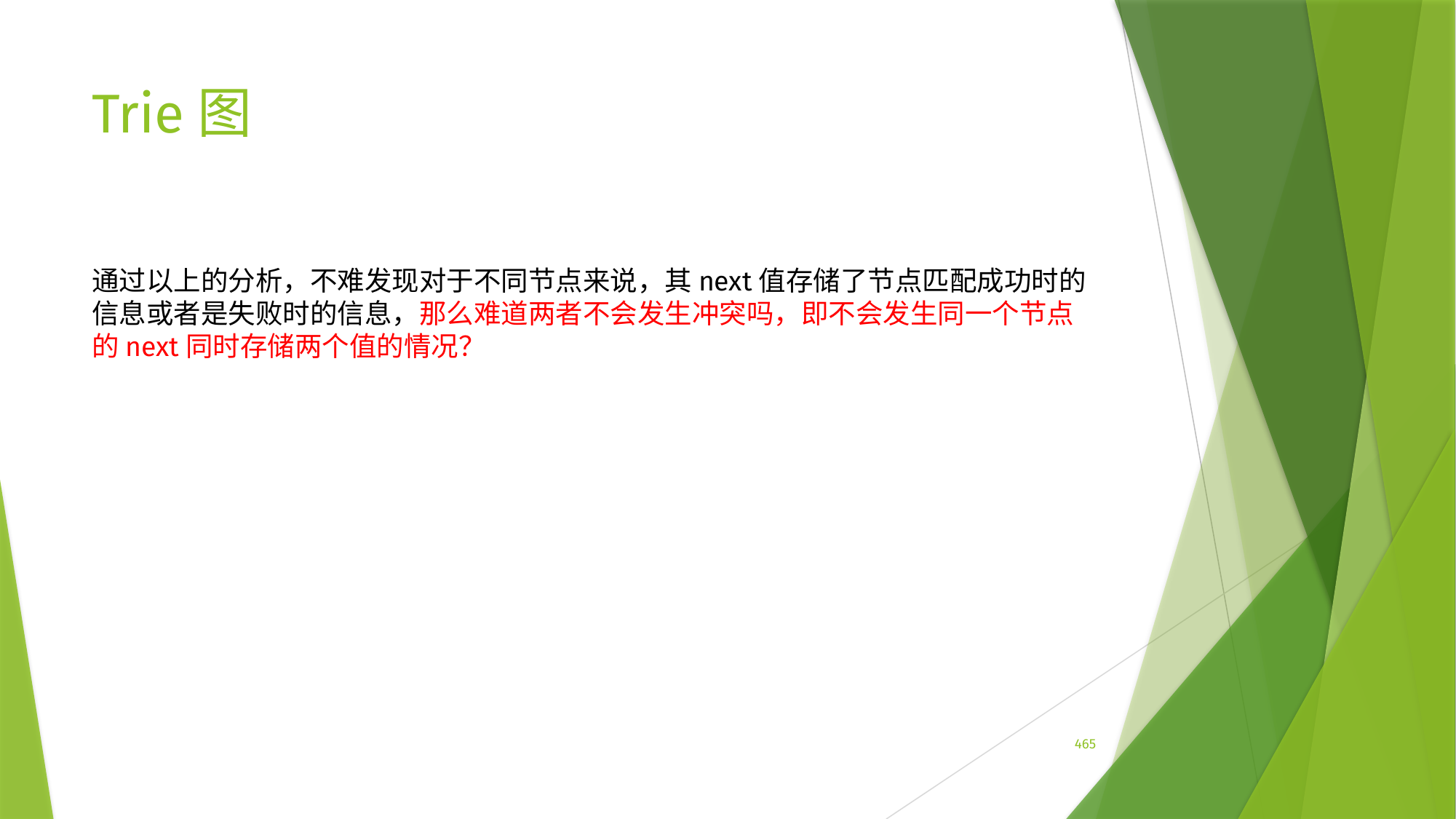

# Trie图
通过以上的分析，不难发现对于不同节点来说，其next值存储了节点匹配成功时的信息或者是失败时的信息，那么难道两者不会发生冲突吗，即不会发生同一个节点的next同时存储两个值的情况？

465